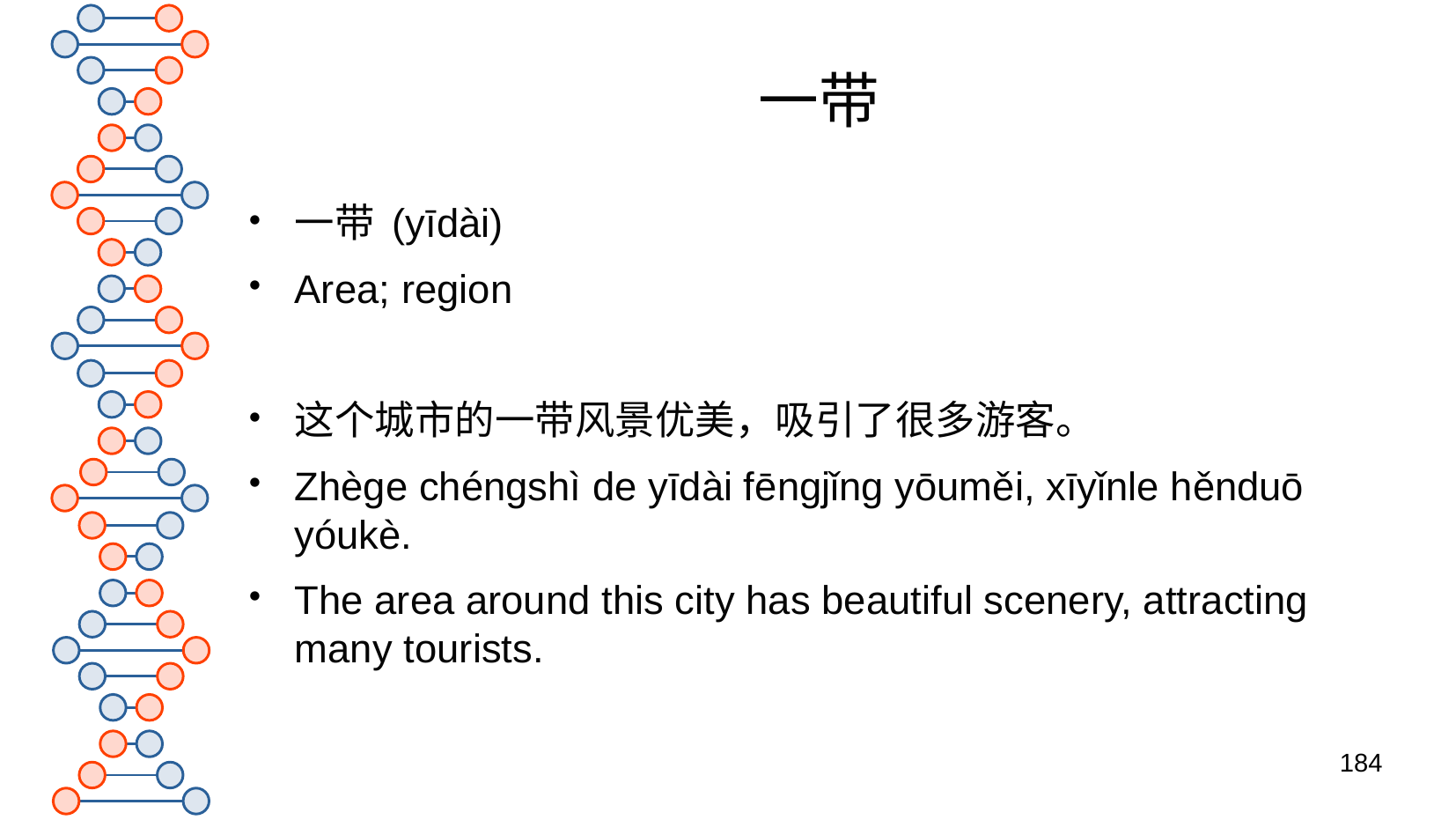

# 一带
一带 (yīdài)
Area; region

这个城市的一带风景优美，吸引了很多游客。
Zhège chéngshì de yīdài fēngjǐng yōuměi, xīyǐnle hěnduō yóukè.
The area around this city has beautiful scenery, attracting many tourists.

184